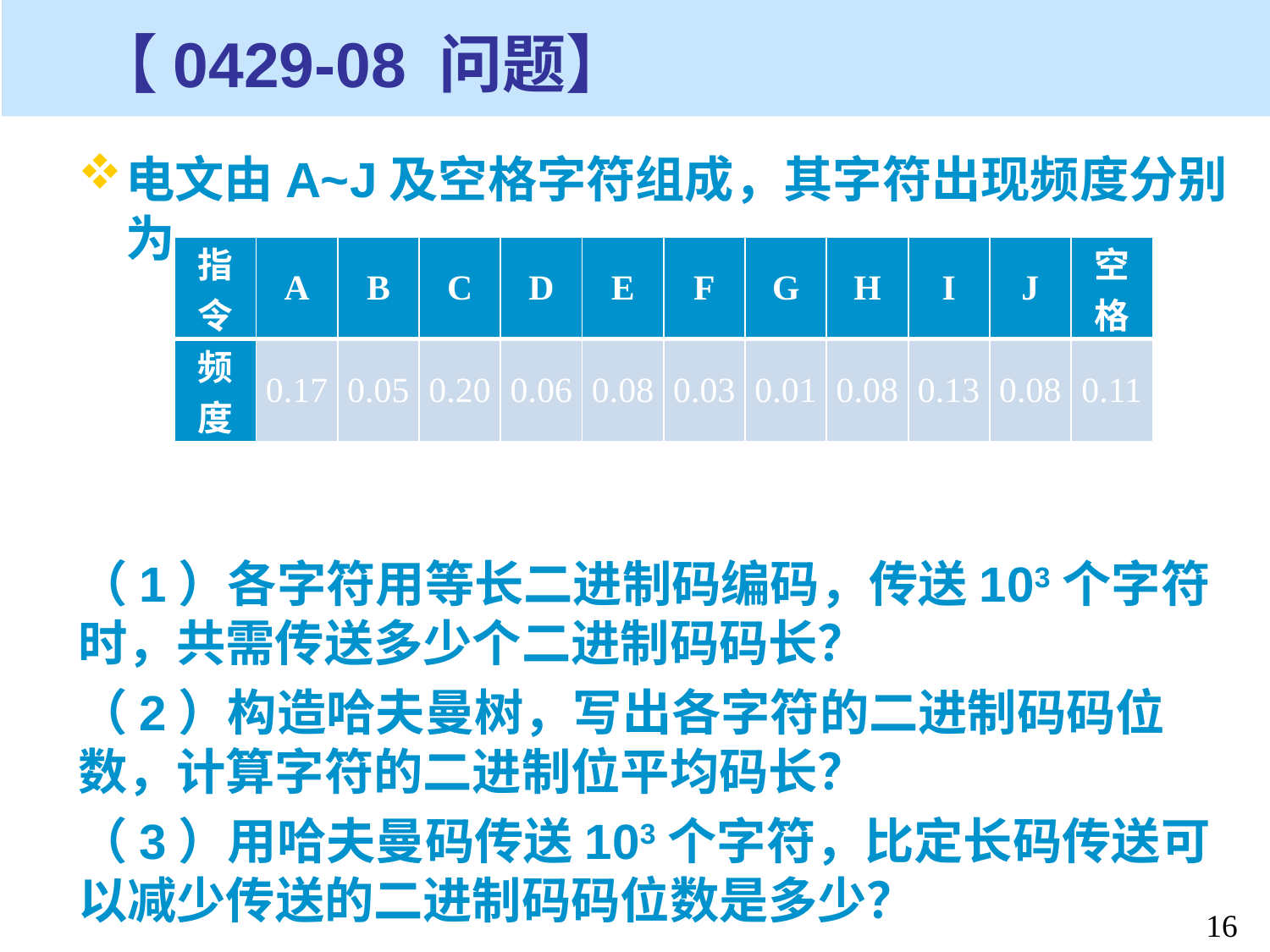

# 【0429-08 问题】
电文由A~J及空格字符组成，其字符出现频度分别为

（1）各字符用等长二进制码编码，传送103个字符时，共需传送多少个二进制码码长？
（2）构造哈夫曼树，写出各字符的二进制码码位数，计算字符的二进制位平均码长？
（3）用哈夫曼码传送103个字符，比定长码传送可以减少传送的二进制码码位数是多少？
| 指令 | A | B | C | D | E | F | G | H | I | J | 空格 |
| --- | --- | --- | --- | --- | --- | --- | --- | --- | --- | --- | --- |
| 频度 | 0.17 | 0.05 | 0.20 | 0.06 | 0.08 | 0.03 | 0.01 | 0.08 | 0.13 | 0.08 | 0.11 |